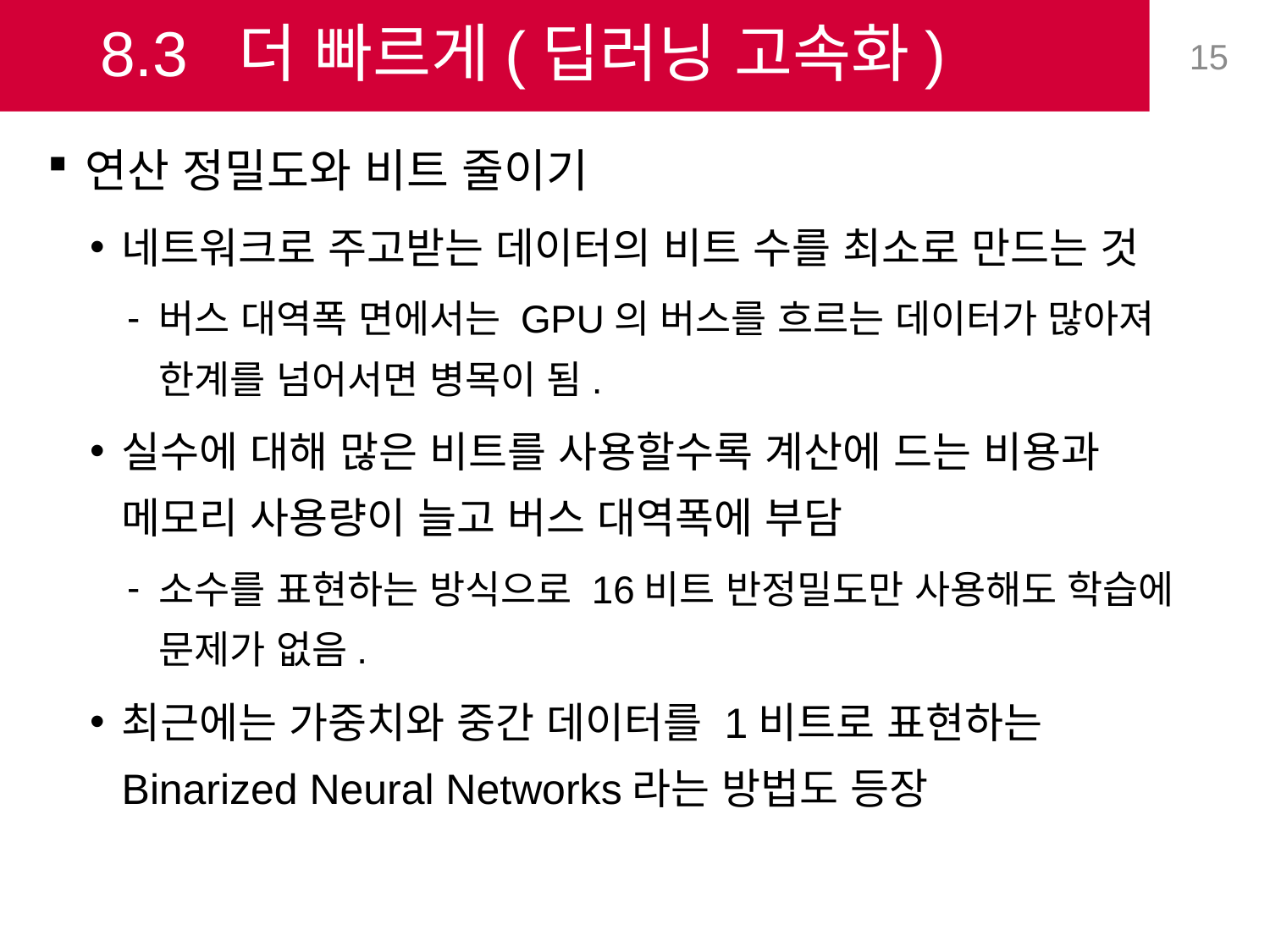

# 8.3  더 빠르게(딥러닝 고속화)
15
연산 정밀도와 비트 줄이기
네트워크로 주고받는 데이터의 비트 수를 최소로 만드는 것
버스 대역폭 면에서는 GPU의 버스를 흐르는 데이터가 많아져 한계를 넘어서면 병목이 됨.
실수에 대해 많은 비트를 사용할수록 계산에 드는 비용과 메모리 사용량이 늘고 버스 대역폭에 부담
소수를 표현하는 방식으로 16비트 반정밀도만 사용해도 학습에 문제가 없음.
최근에는 가중치와 중간 데이터를 1비트로 표현하는 Binarized Neural Networks라는 방법도 등장